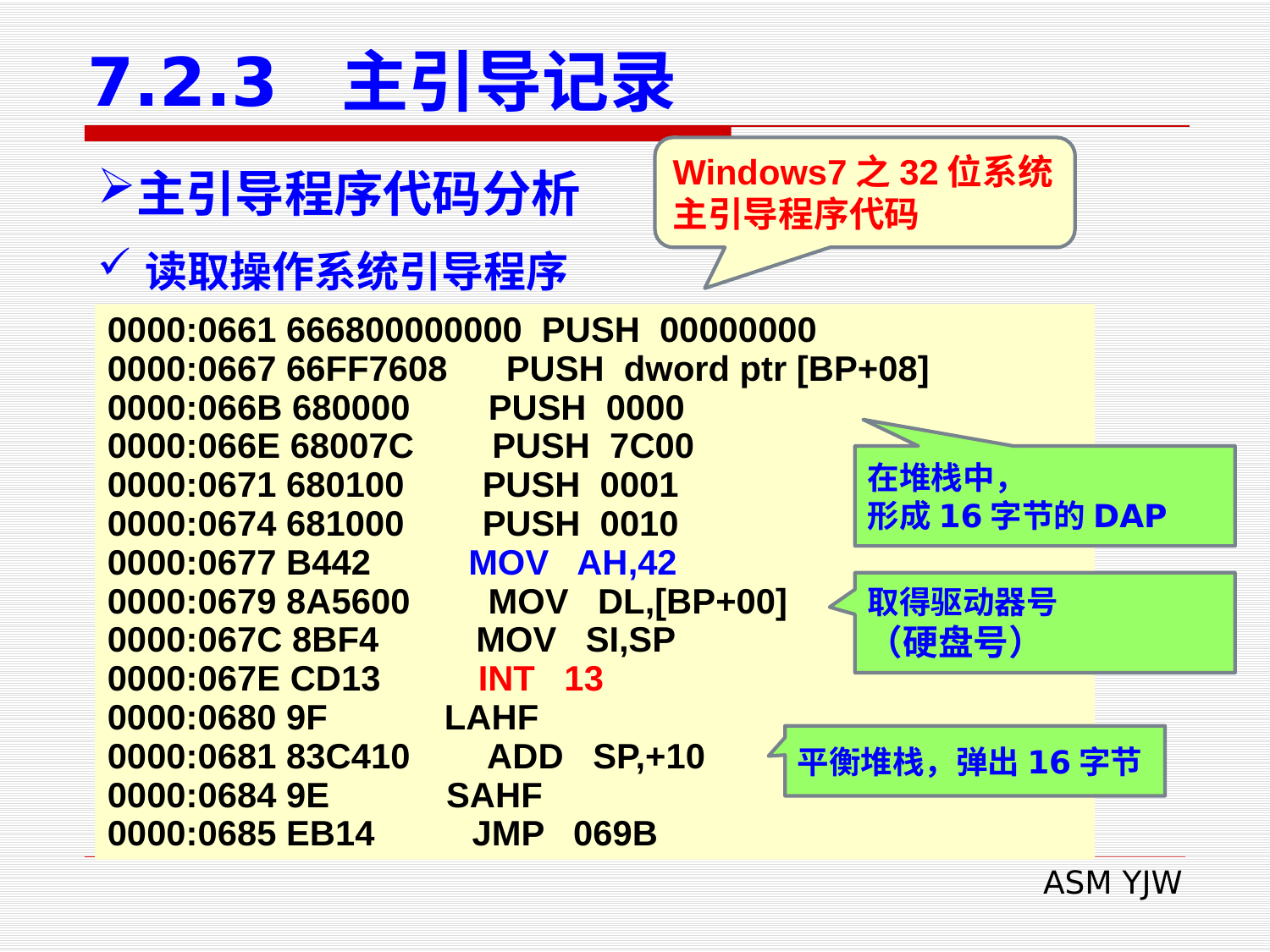

# 7.2.3  主引导记录
Windows7之32位系统
主引导程序代码
主引导程序代码分析
读取操作系统引导程序
0000:0661 666800000000  PUSH  00000000
0000:0667 66FF7608      PUSH  dword ptr [BP+08]
0000:066B 680000        PUSH  0000
0000:066E 68007C        PUSH  7C00
0000:0671 680100        PUSH  0001
0000:0674 681000        PUSH  0010
0000:0677 B442          MOV   AH,42
0000:0679 8A5600        MOV   DL,[BP+00]
0000:067C 8BF4          MOV   SI,SP
0000:067E CD13          INT   13
0000:0680 9F            LAHF
0000:0681 83C410        ADD   SP,+10
0000:0684 9E            SAHF
0000:0685 EB14          JMP   069B
在堆栈中，
形成16字节的DAP
取得驱动器号
（硬盘号）
平衡堆栈，弹出16字节